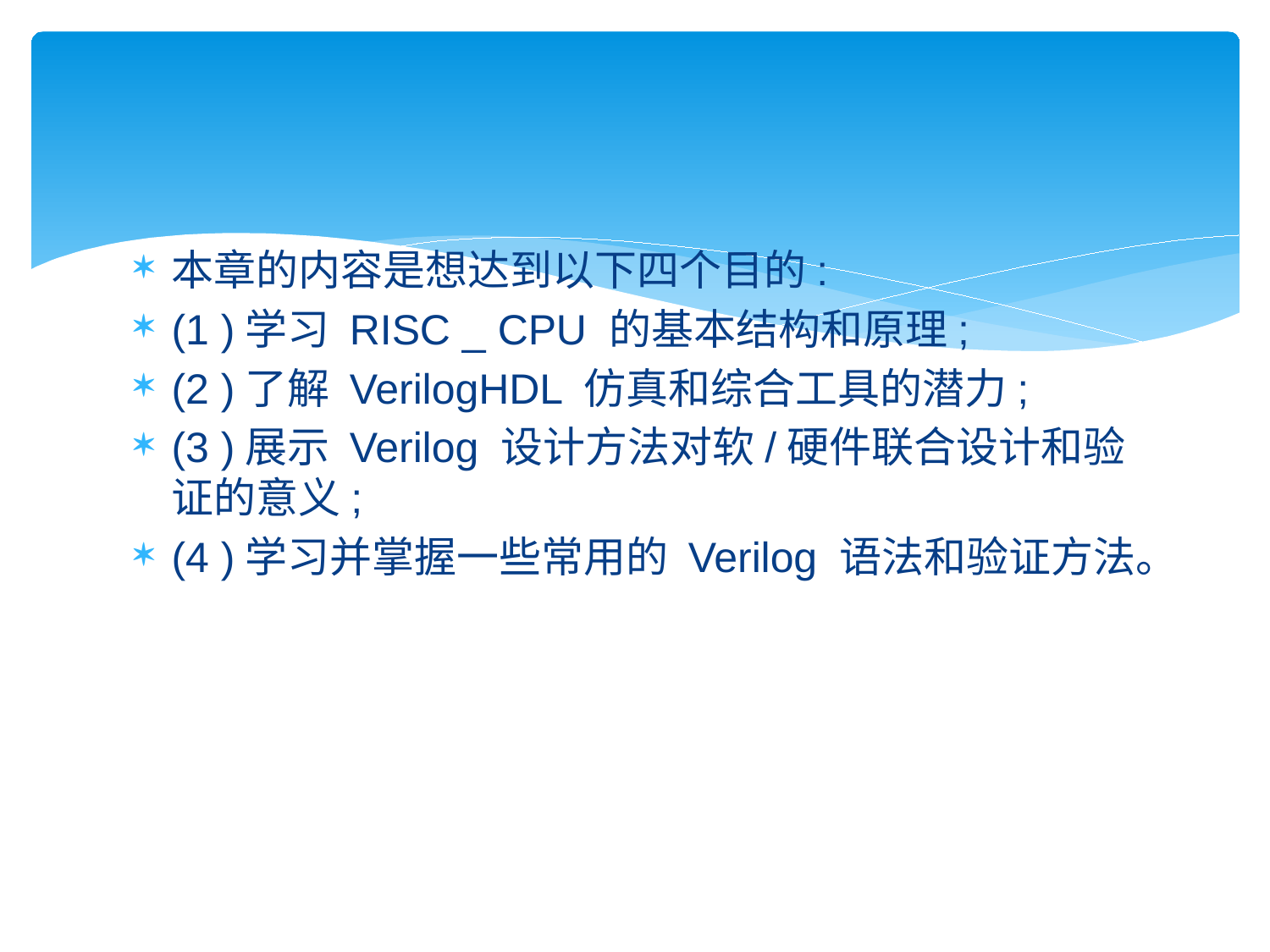

#
本章的内容是想达到以下四个目的:
(1 )学习 RISC _ CPU 的基本结构和原理;
(2 )了解 VerilogHDL 仿真和综合工具的潜力;
(3 )展示 Verilog 设计方法对软/硬件联合设计和验证的意义;
(4 )学习并掌握一些常用的 Verilog 语法和验证方法。